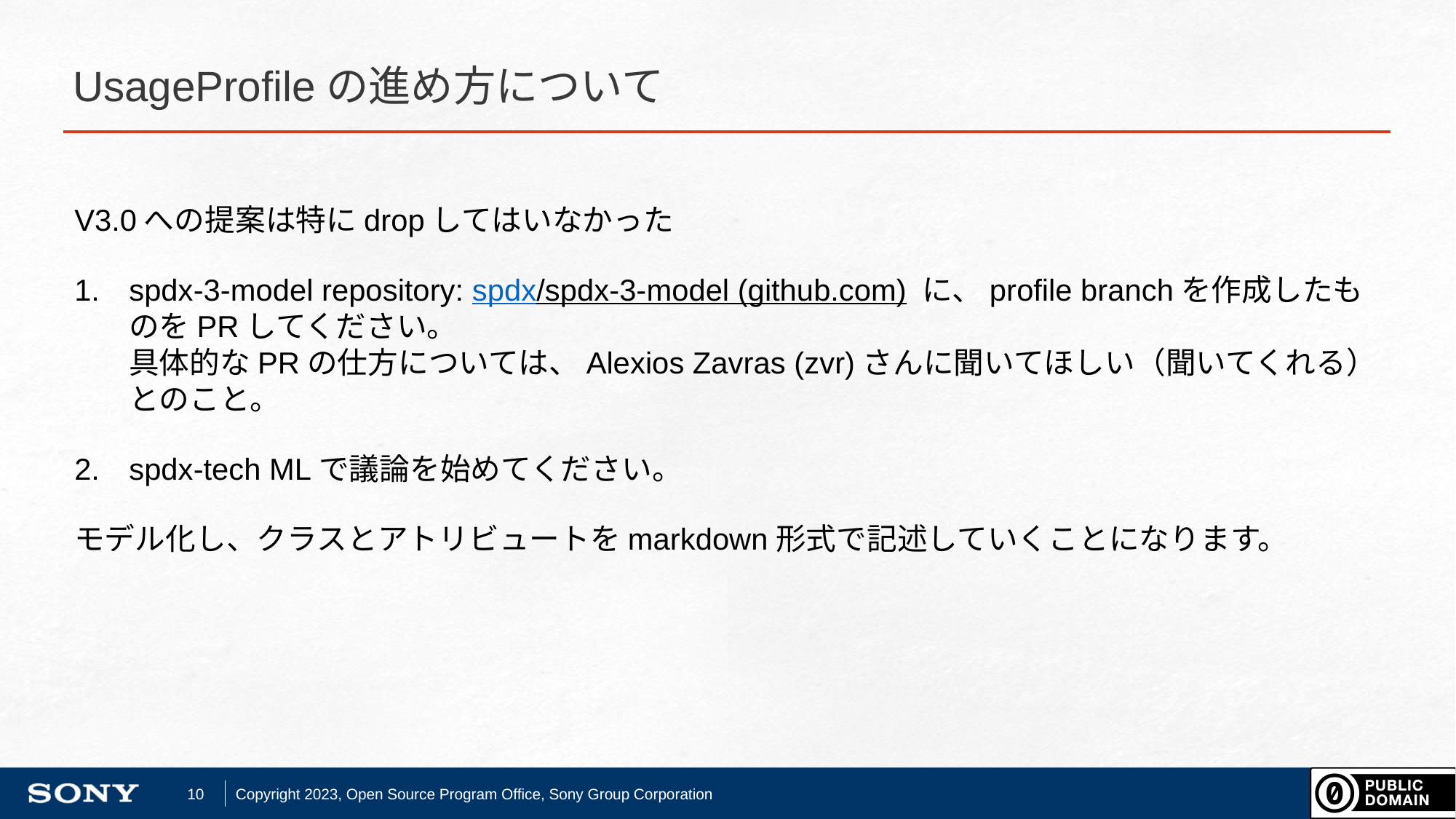

# UsageProfileの進め方について
V3.0への提案は特にdropしてはいなかった
spdx-3-model repository: spdx/spdx-3-model (github.com) に、profile branchを作成したものをPRしてください。
具体的なPRの仕方については、Alexios Zavras (zvr)さんに聞いてほしい（聞いてくれる）とのこと。
spdx-tech MLで議論を始めてください。
モデル化し、クラスとアトリビュートをmarkdown形式で記述していくことになります。